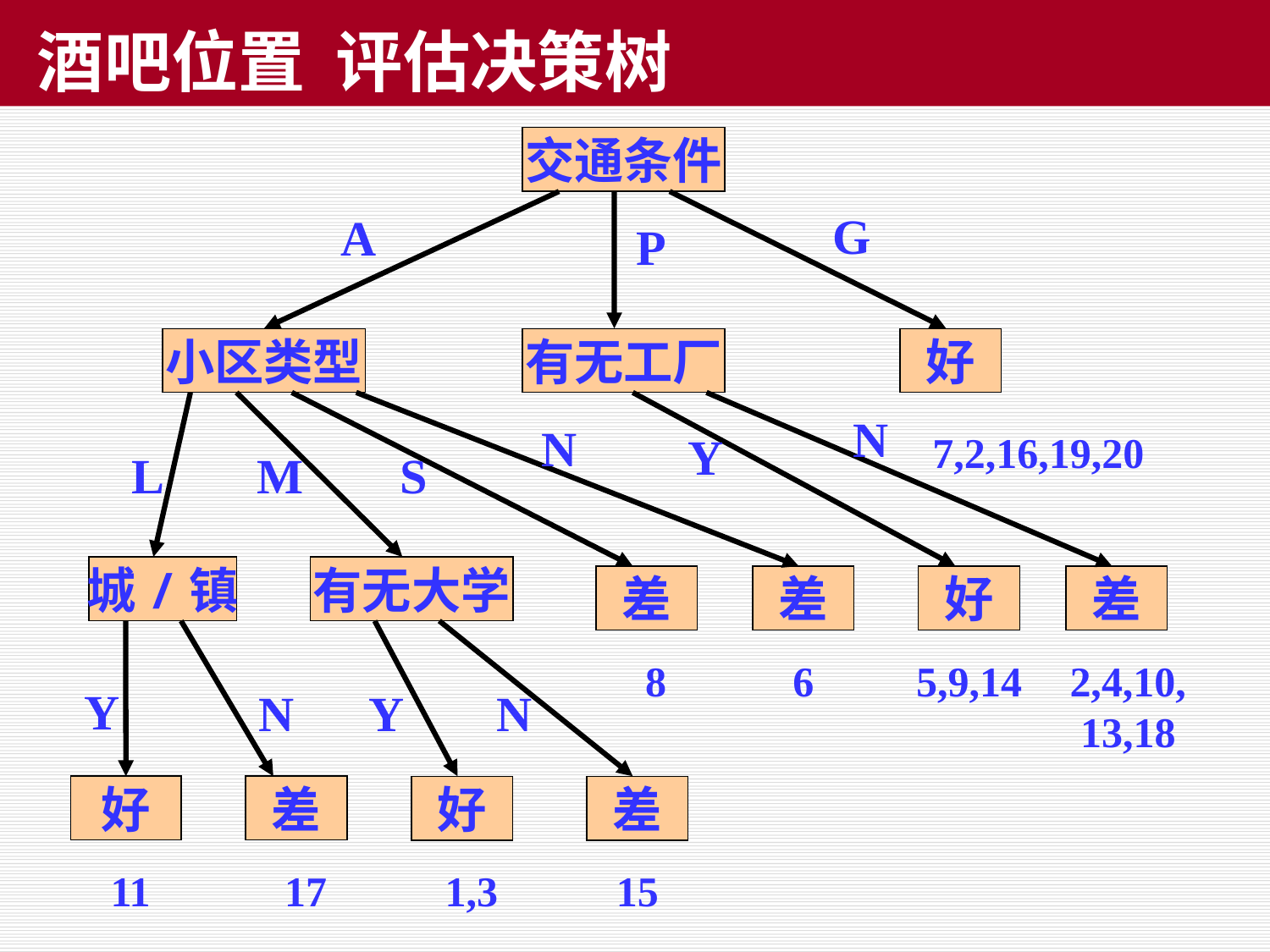

# 酒吧位置  评估决策树
交通条件

小区类型
有无工厂
好

城/镇
有无大学
差
差
好
差

好
差
好
差
7,2,16,19,20
8
6
5,9,14
2,4,10,13,18
11
17
1,3
15
G
A
P
N
N
Y
L
M
S
Y
N
Y
N